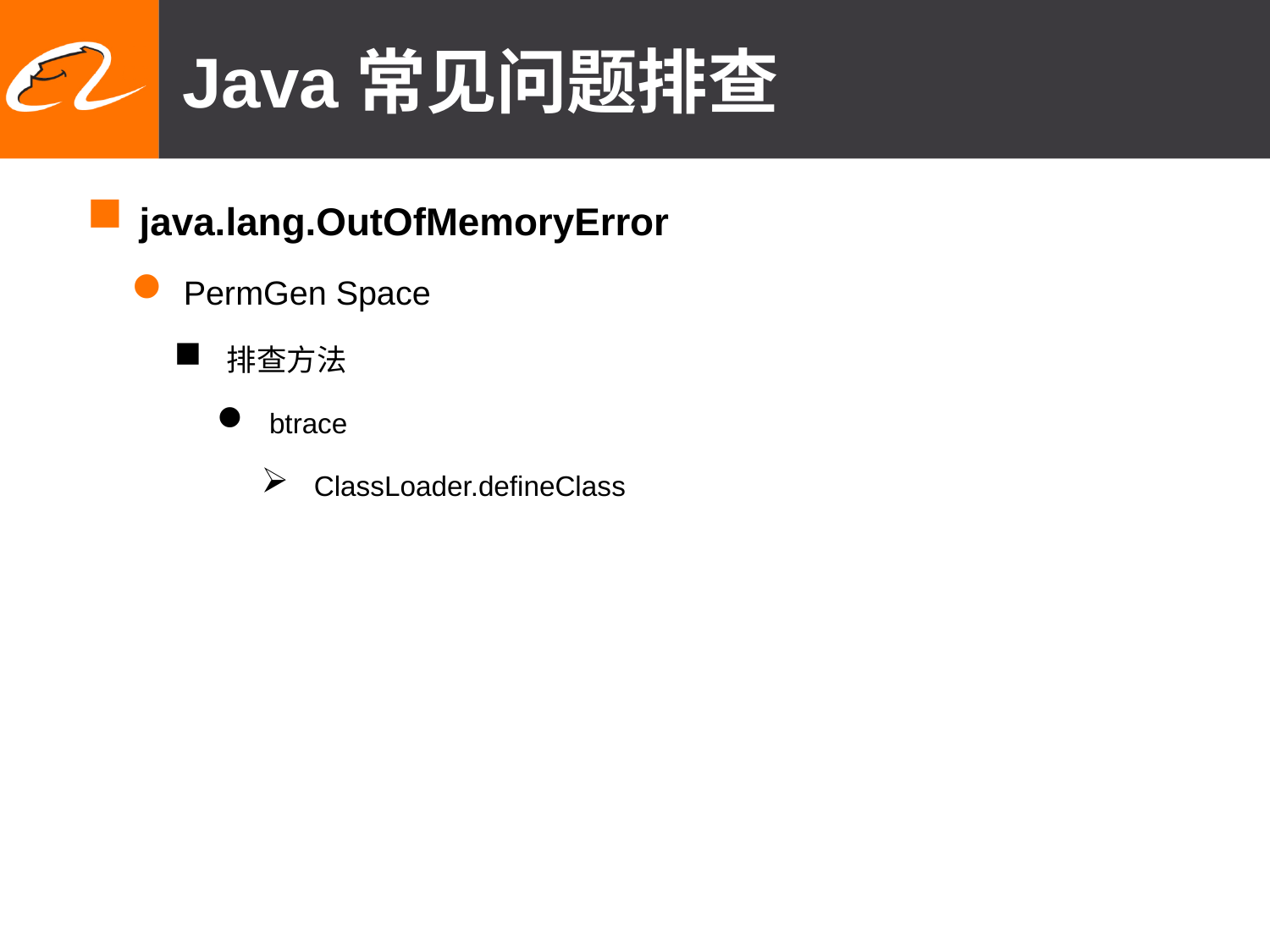

# Java常见问题排查
java.lang.OutOfMemoryError
PermGen Space
排查方法
btrace
ClassLoader.defineClass